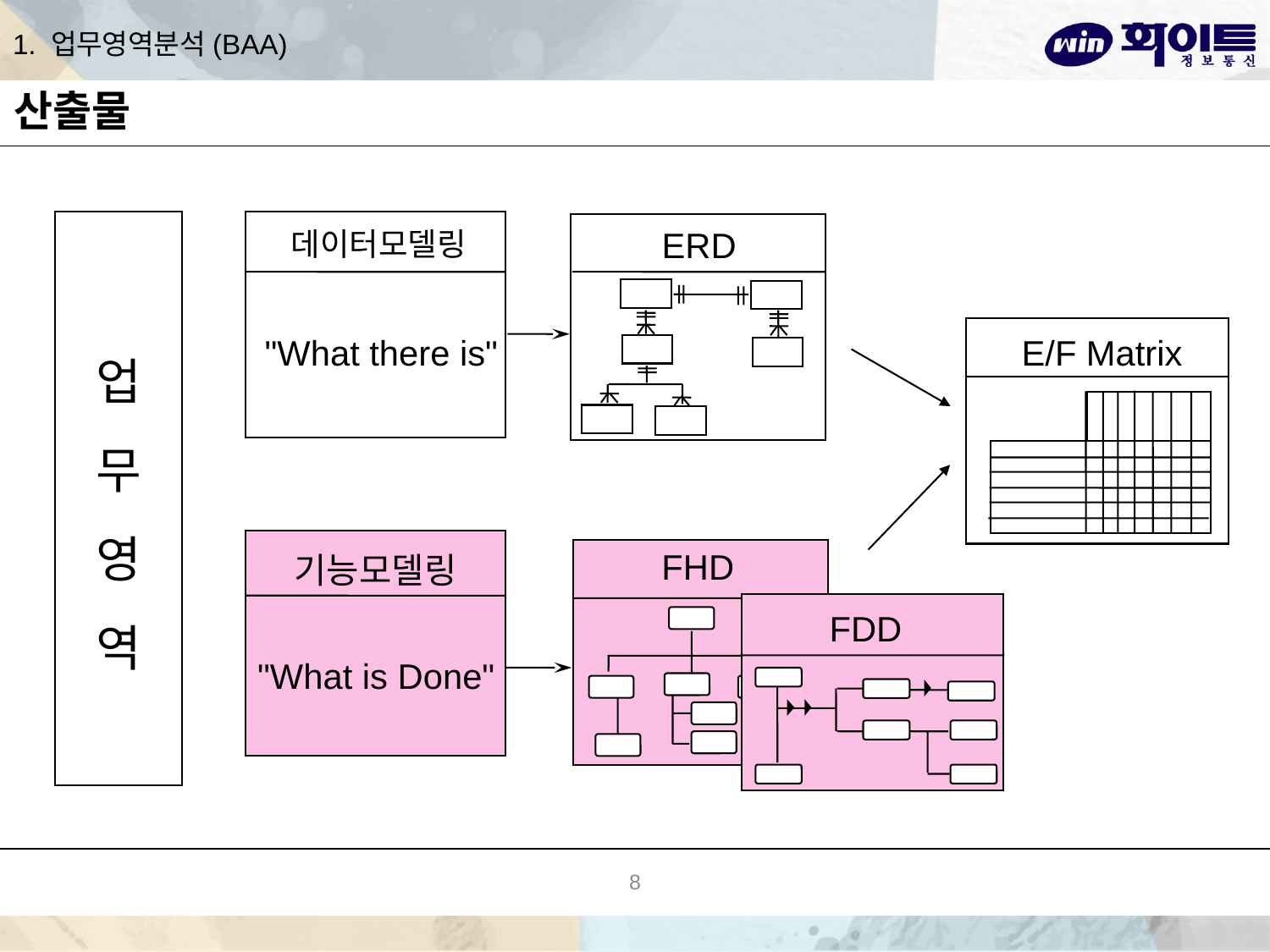

# 1. 업무영역분석(BAA)
산출물

업
무
영
역

"What there is"

ERD

데이터모델링

E/F Matrix

FHD

기능모델링

FDD

"What is Done"

8